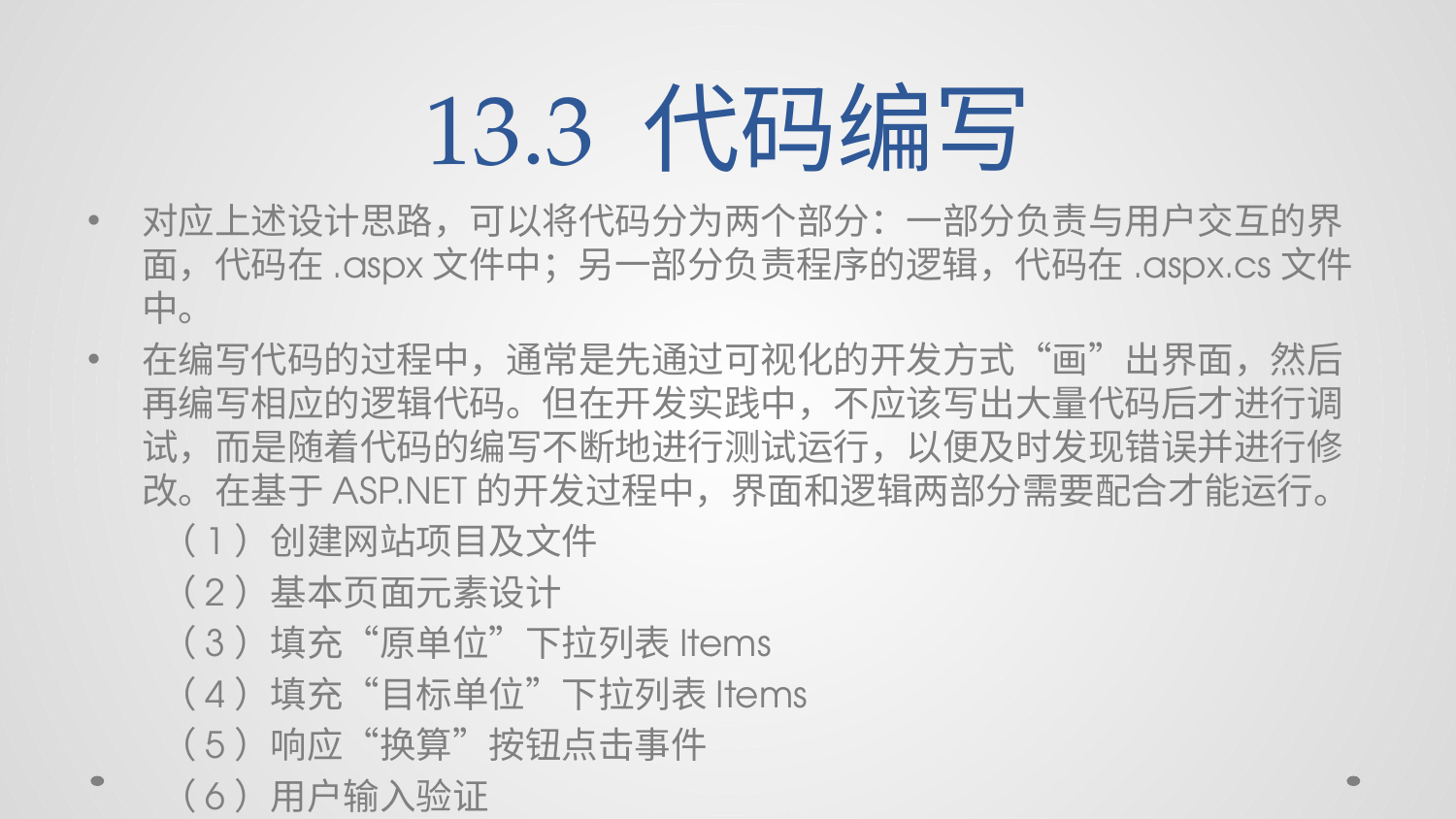

# 13.3 代码编写
对应上述设计思路，可以将代码分为两个部分：一部分负责与用户交互的界面，代码在.aspx文件中；另一部分负责程序的逻辑，代码在.aspx.cs文件中。
在编写代码的过程中，通常是先通过可视化的开发方式“画”出界面，然后再编写相应的逻辑代码。但在开发实践中，不应该写出大量代码后才进行调试，而是随着代码的编写不断地进行测试运行，以便及时发现错误并进行修改。在基于ASP.NET的开发过程中，界面和逻辑两部分需要配合才能运行。
（1）创建网站项目及文件
（2）基本页面元素设计
（3）填充“原单位”下拉列表Items
（4）填充“目标单位”下拉列表Items
（5）响应“换算”按钮点击事件
（6）用户输入验证